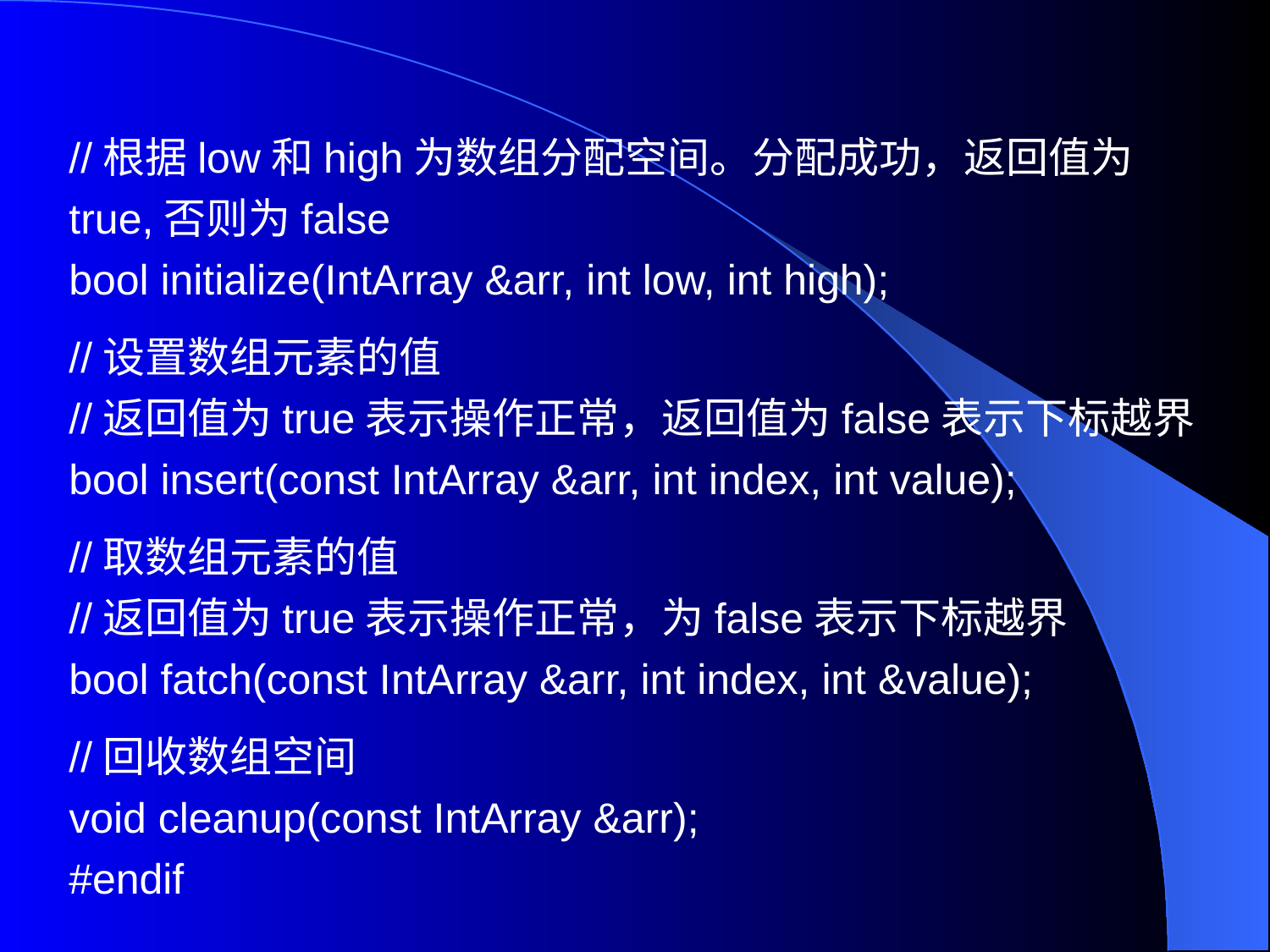

//根据low和high为数组分配空间。分配成功，返回值为true,否则为false
bool initialize(IntArray &arr, int low, int high);
//设置数组元素的值
//返回值为true表示操作正常，返回值为false表示下标越界
bool insert(const IntArray &arr, int index, int value);
//取数组元素的值
//返回值为true表示操作正常，为false表示下标越界
bool fatch(const IntArray &arr, int index, int &value);
//回收数组空间
void cleanup(const IntArray &arr);
#endif